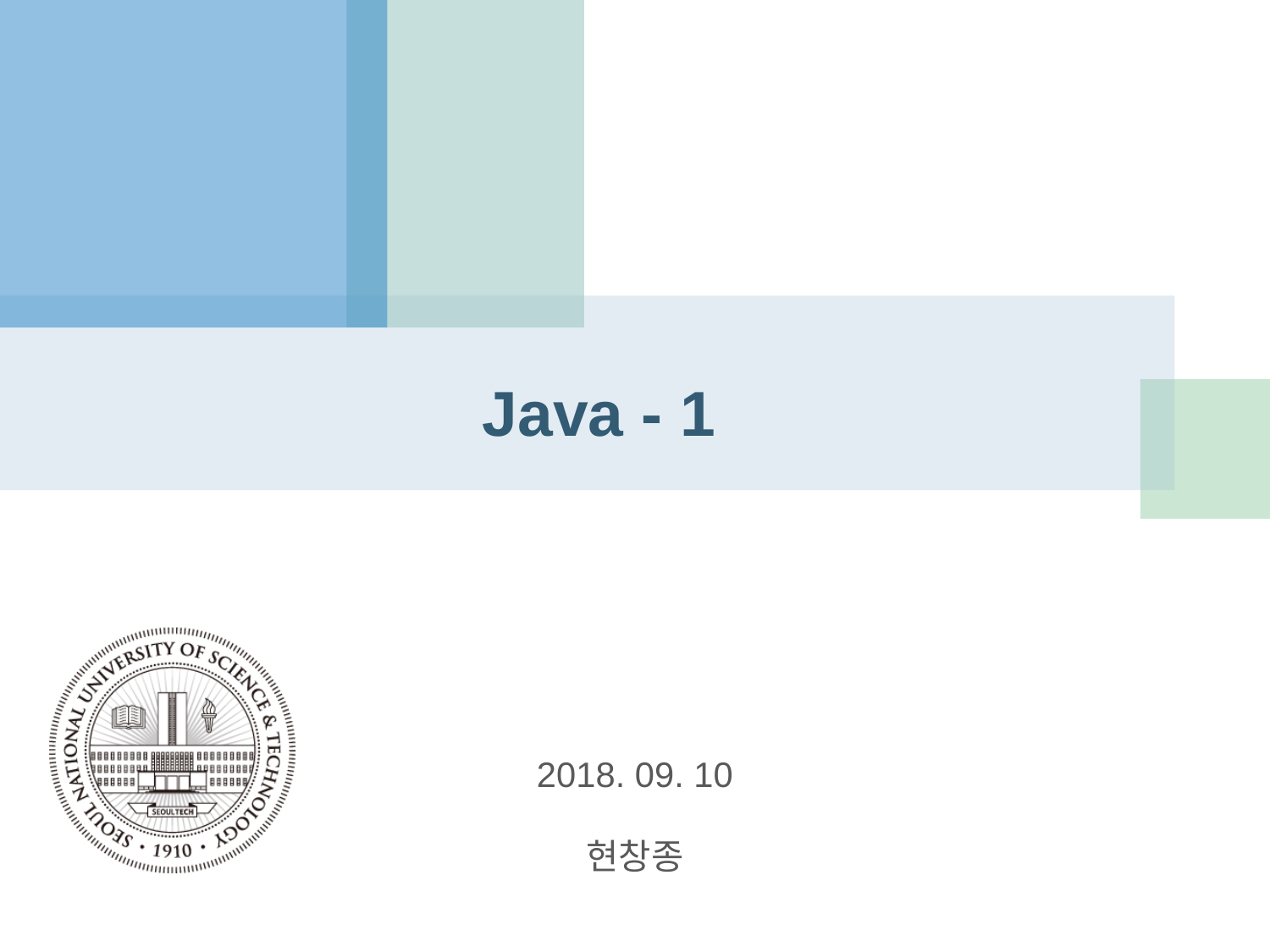

# Java - 1
2018. 09. 10

현창종